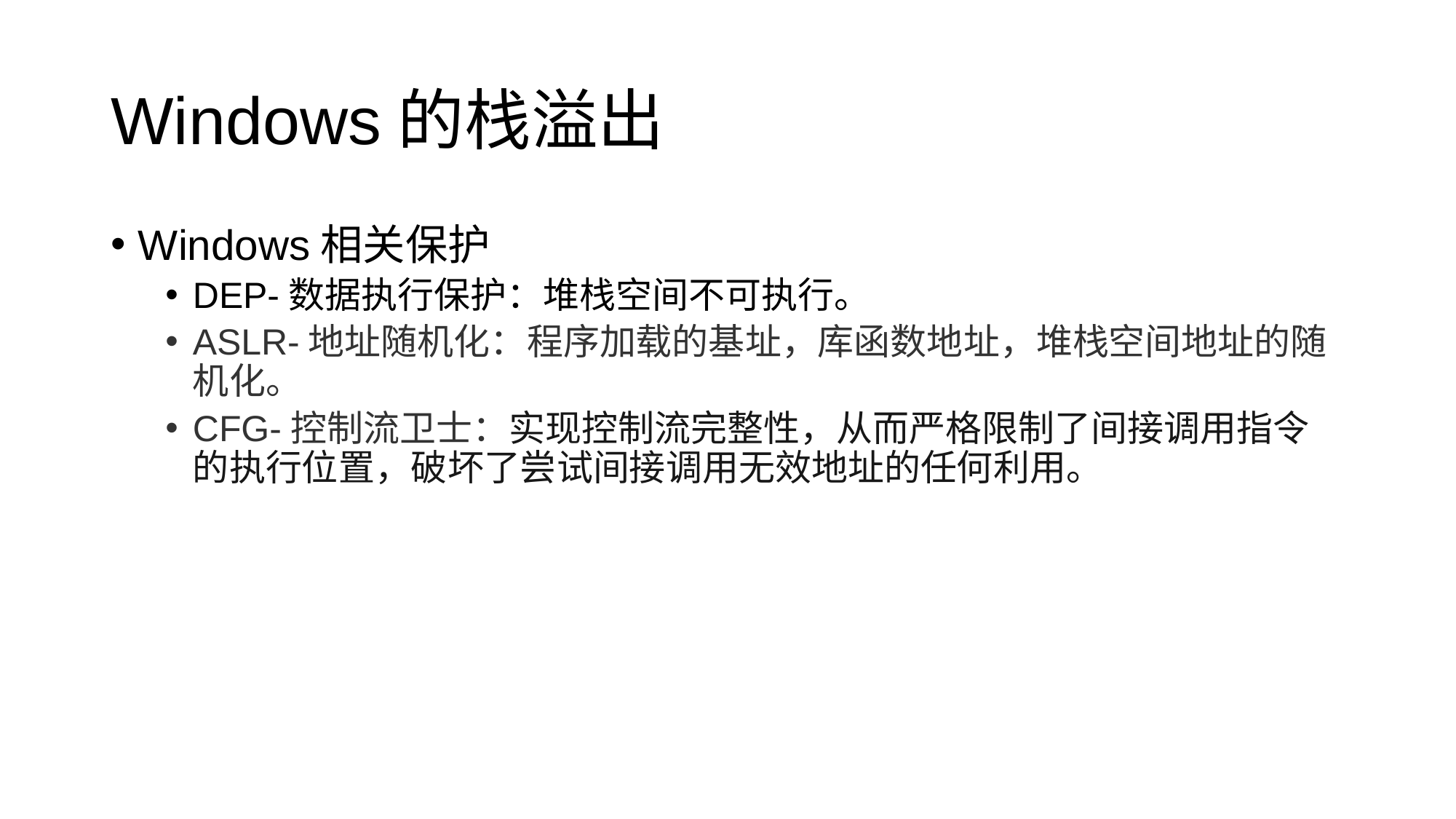

# Windows的栈溢出
Windows相关保护
DEP-数据执行保护：堆栈空间不可执行。
ASLR-地址随机化：程序加载的基址，库函数地址，堆栈空间地址的随机化。
CFG-控制流卫士：实现控制流完整性，从而严格限制了间接调用指令的执行位置，破坏了尝试间接调用无效地址的任何利用。